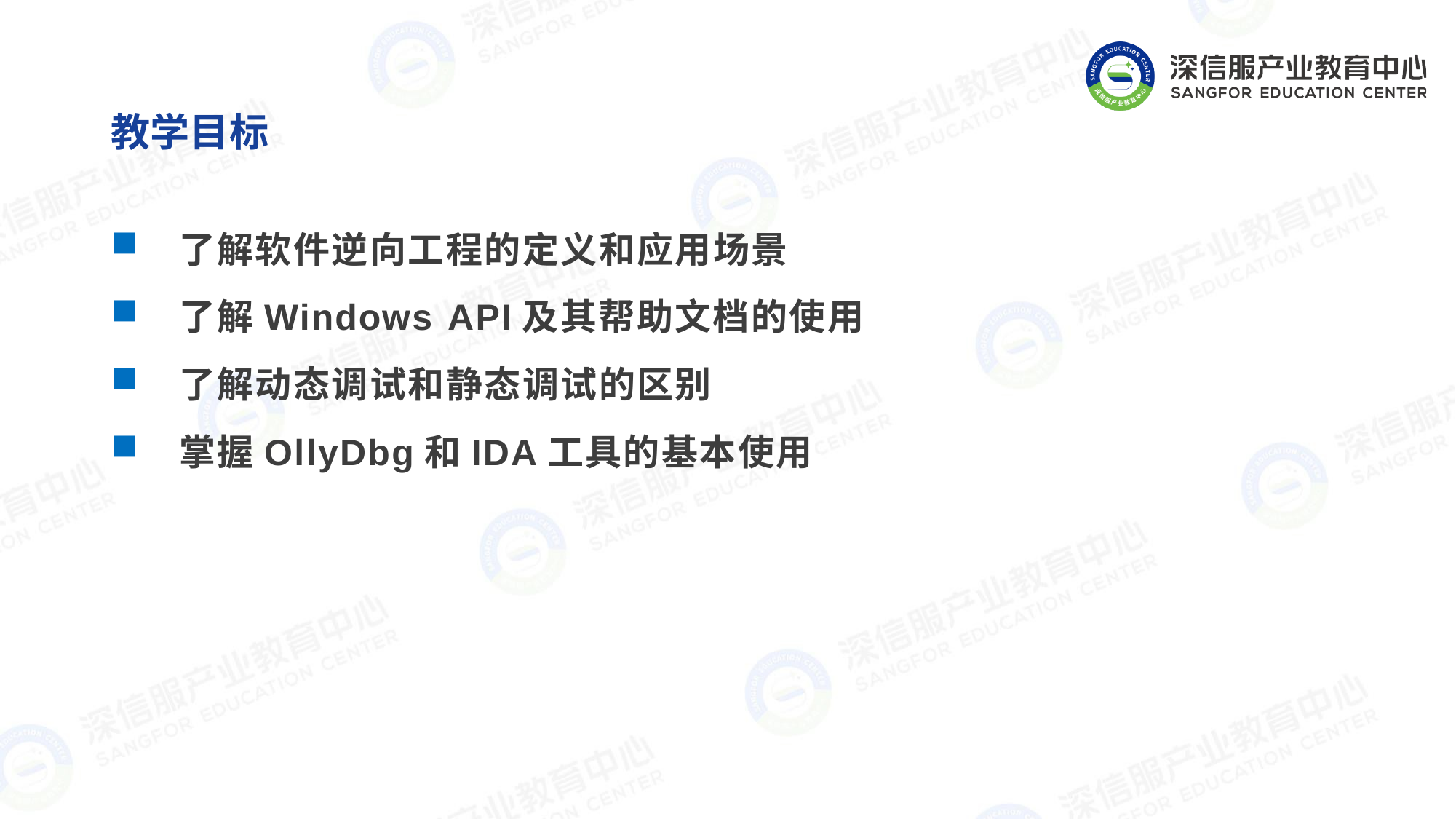

# 教学目标
了解软件逆向工程的定义和应用场景
了解Windows API及其帮助文档的使用
了解动态调试和静态调试的区别
掌握OllyDbg和IDA工具的基本使用